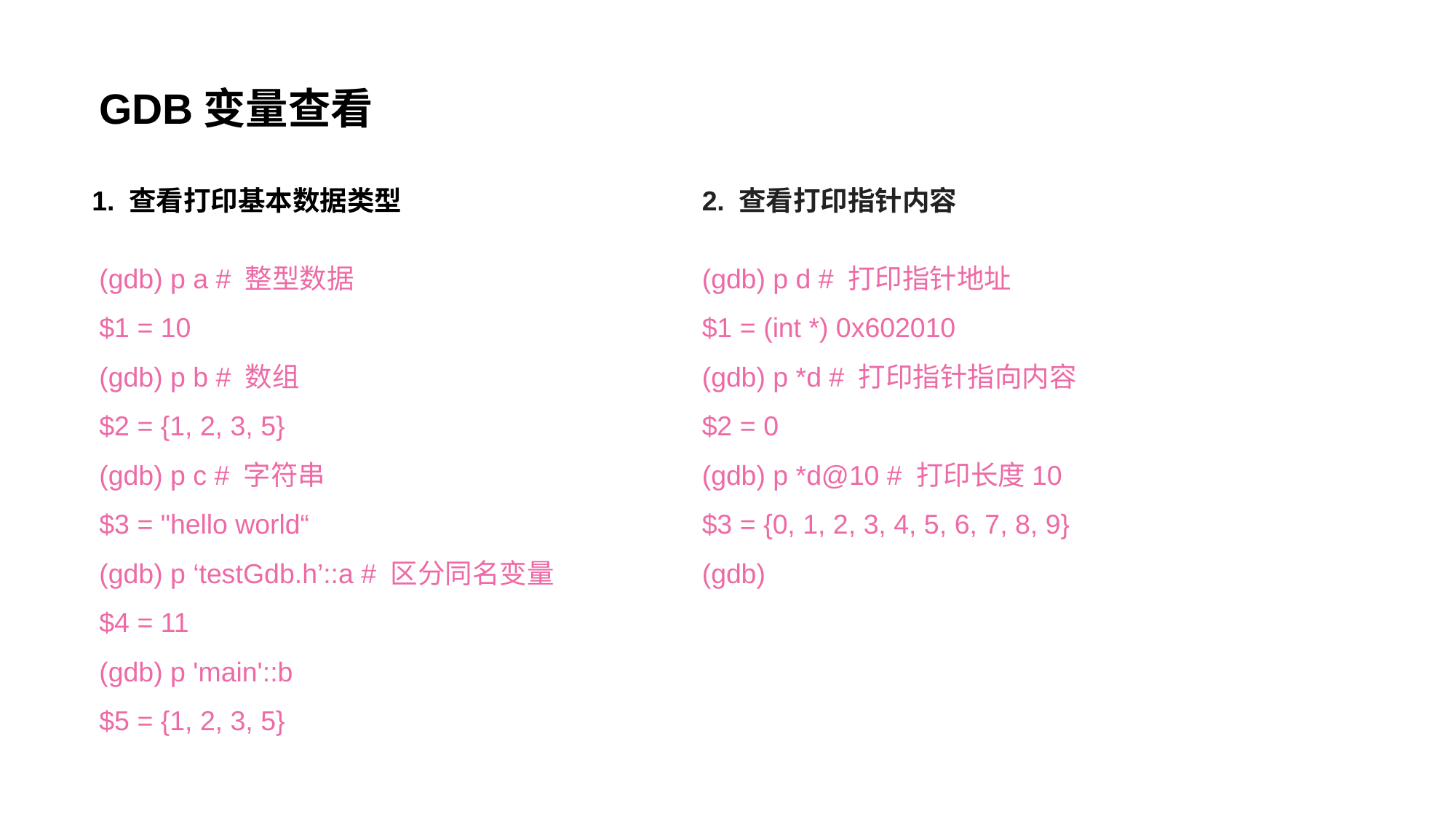

GDB变量查看
1. 查看打印基本数据类型
2. 查看打印指针内容
(gdb) p a # 整型数据
$1 = 10
(gdb) p b # 数组
$2 = {1, 2, 3, 5}
(gdb) p c # 字符串
$3 = "hello world“
(gdb) p ‘testGdb.h’::a # 区分同名变量
$4 = 11
(gdb) p 'main'::b
$5 = {1, 2, 3, 5}
(gdb) p d # 打印指针地址
$1 = (int *) 0x602010
(gdb) p *d # 打印指针指向内容
$2 = 0
(gdb) p *d@10 # 打印长度10
$3 = {0, 1, 2, 3, 4, 5, 6, 7, 8, 9}
(gdb)